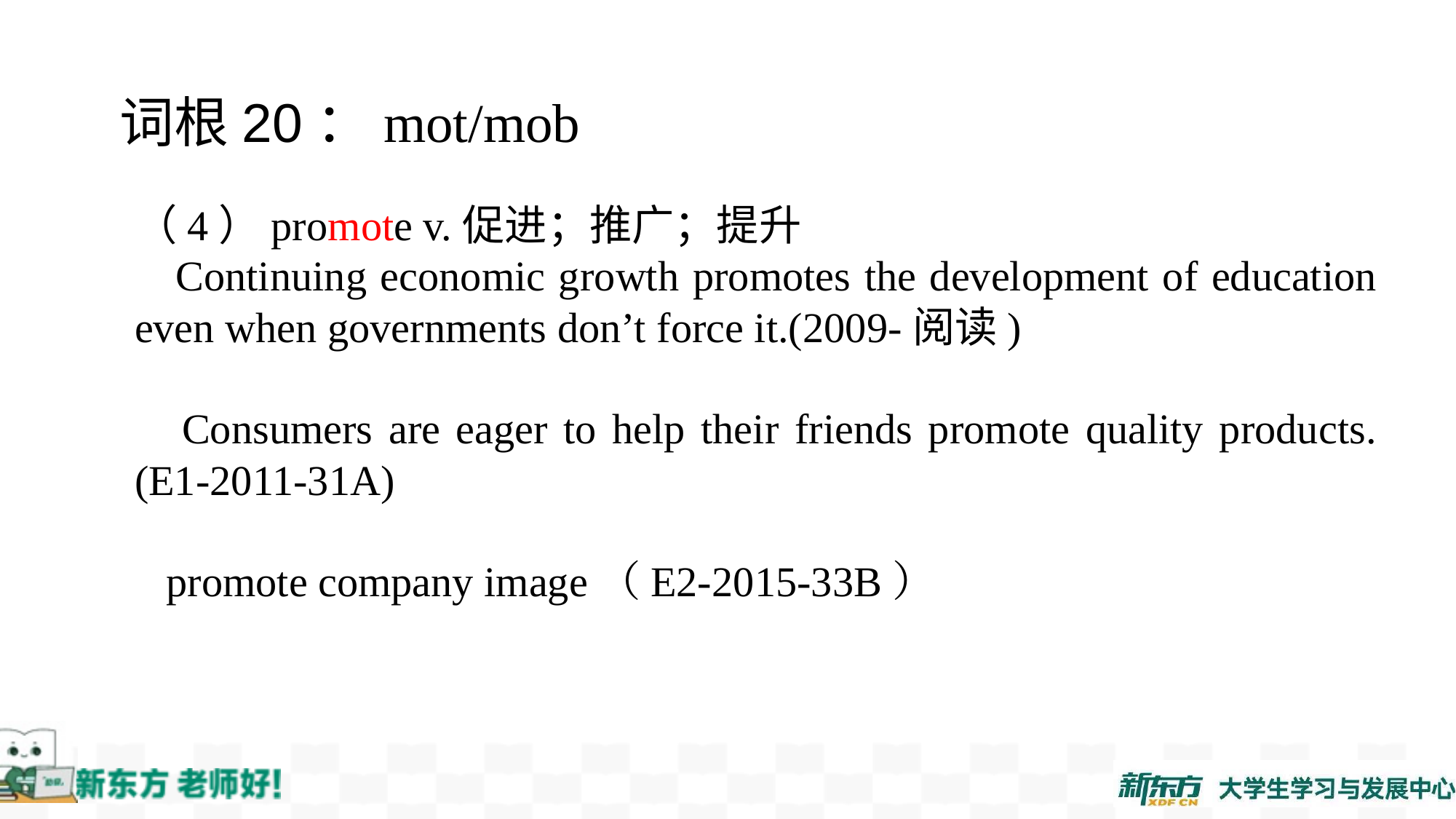

词根20：mot/mob
（4）promote v.促进；推广；提升
   Continuing economic growth promotes the development of education even when governments don’t force it.(2009-阅读)

   Consumers are eager to help their friends promote quality products. (E1-2011-31A)

   promote company image（E2-2015-33B）